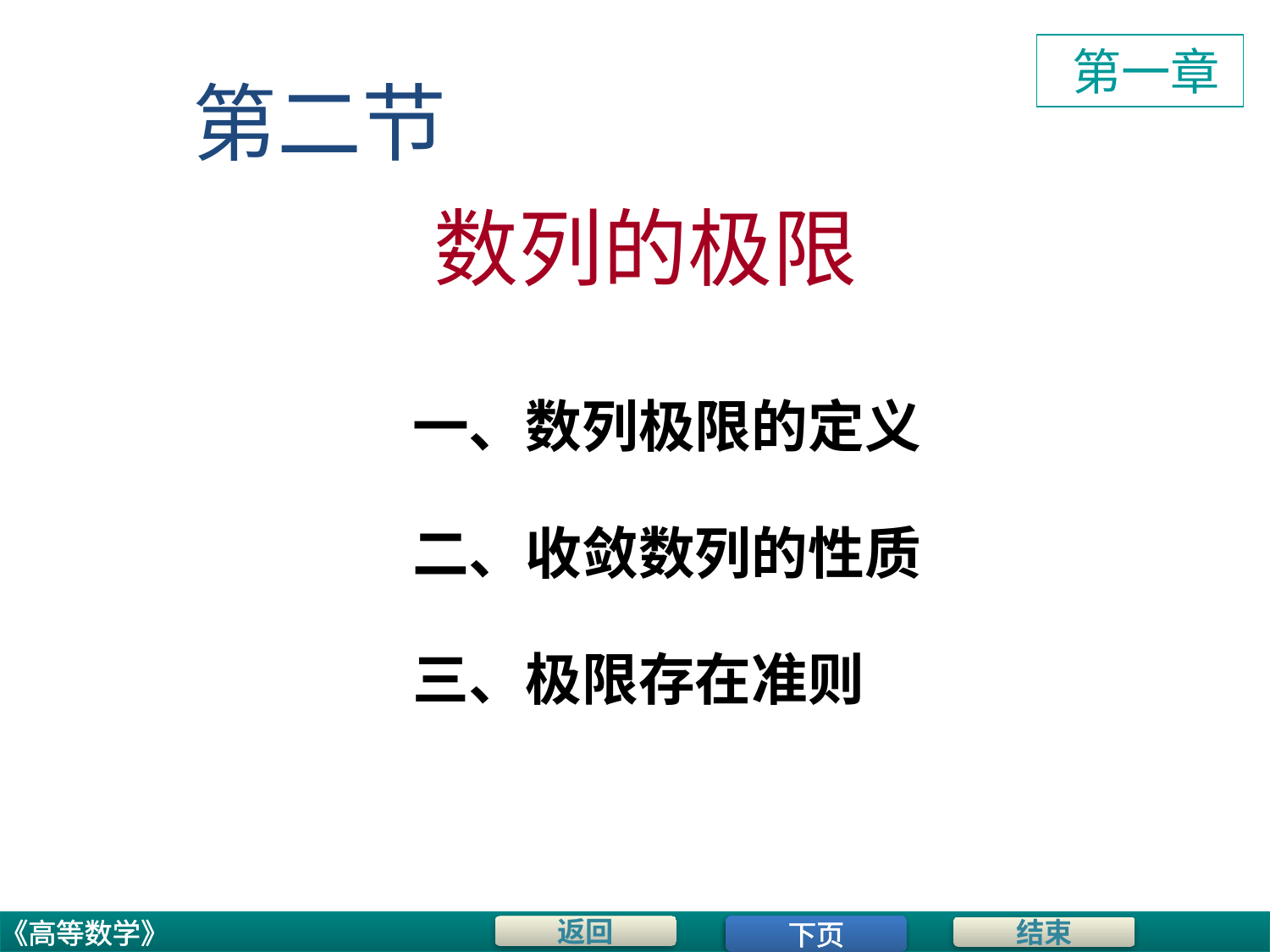

第一章
第二节
数列的极限
一、数列极限的定义
二、收敛数列的性质
三、极限存在准则
下页